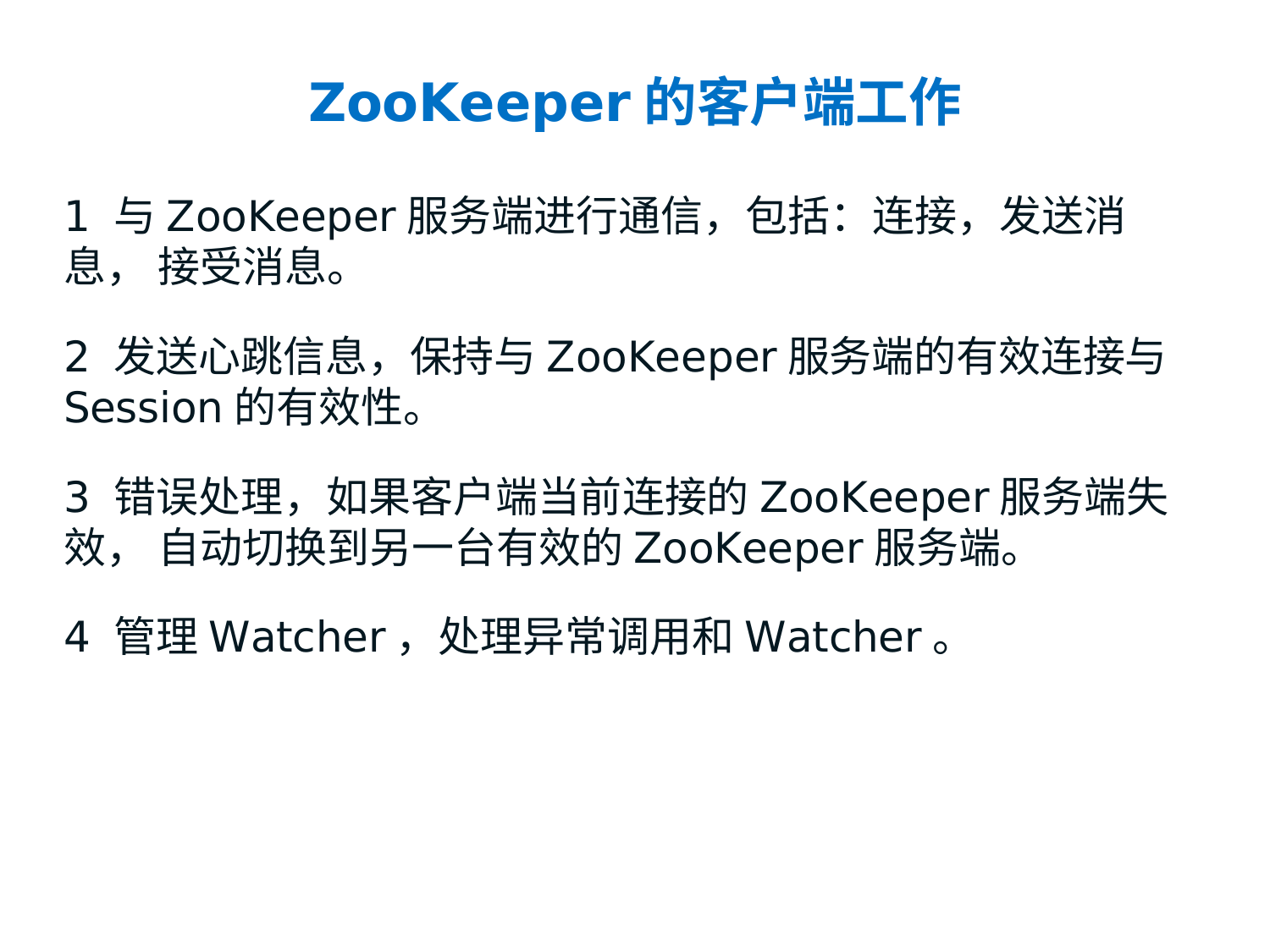

# ZooKeeper的客户端工作
1 与ZooKeeper服务端进行通信，包括：连接，发送消息， 接受消息。

2 发送心跳信息，保持与ZooKeeper服务端的有效连接与
Session的有效性。

3 错误处理，如果客户端当前连接的ZooKeeper服务端失效， 自动切换到另一台有效的ZooKeeper服务端。

4 管理Watcher，处理异常调用和Watcher。